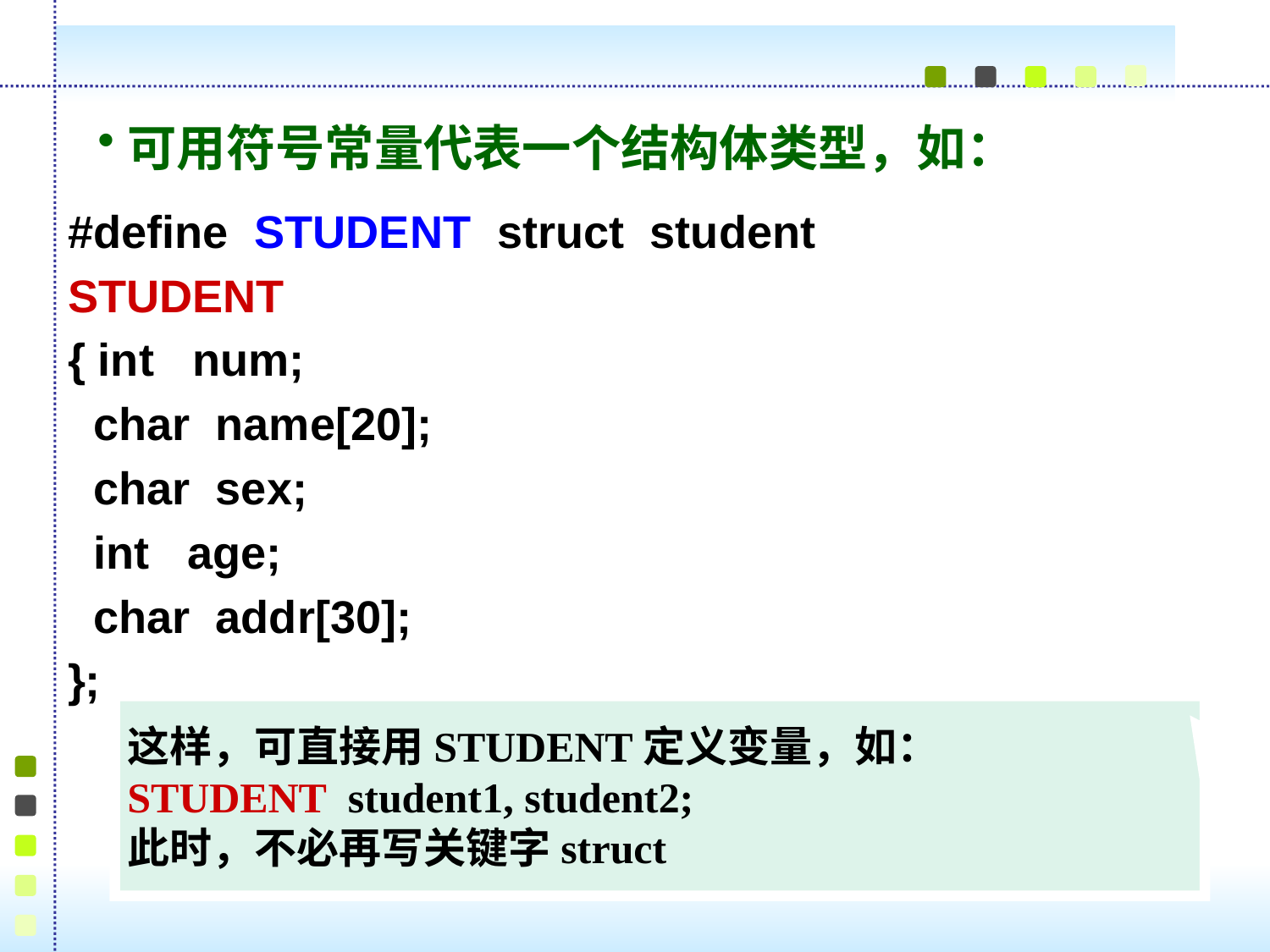

# 可用符号常量代表一个结构体类型，如：
#define  STUDENT  struct  student
STUDENT
{ int   num;
  char  name[20];
  char  sex;
  int   age;
  char  addr[30];
};
这样，可直接用STUDENT定义变量，如：
STUDENT  student1, student2;
此时，不必再写关键字struct